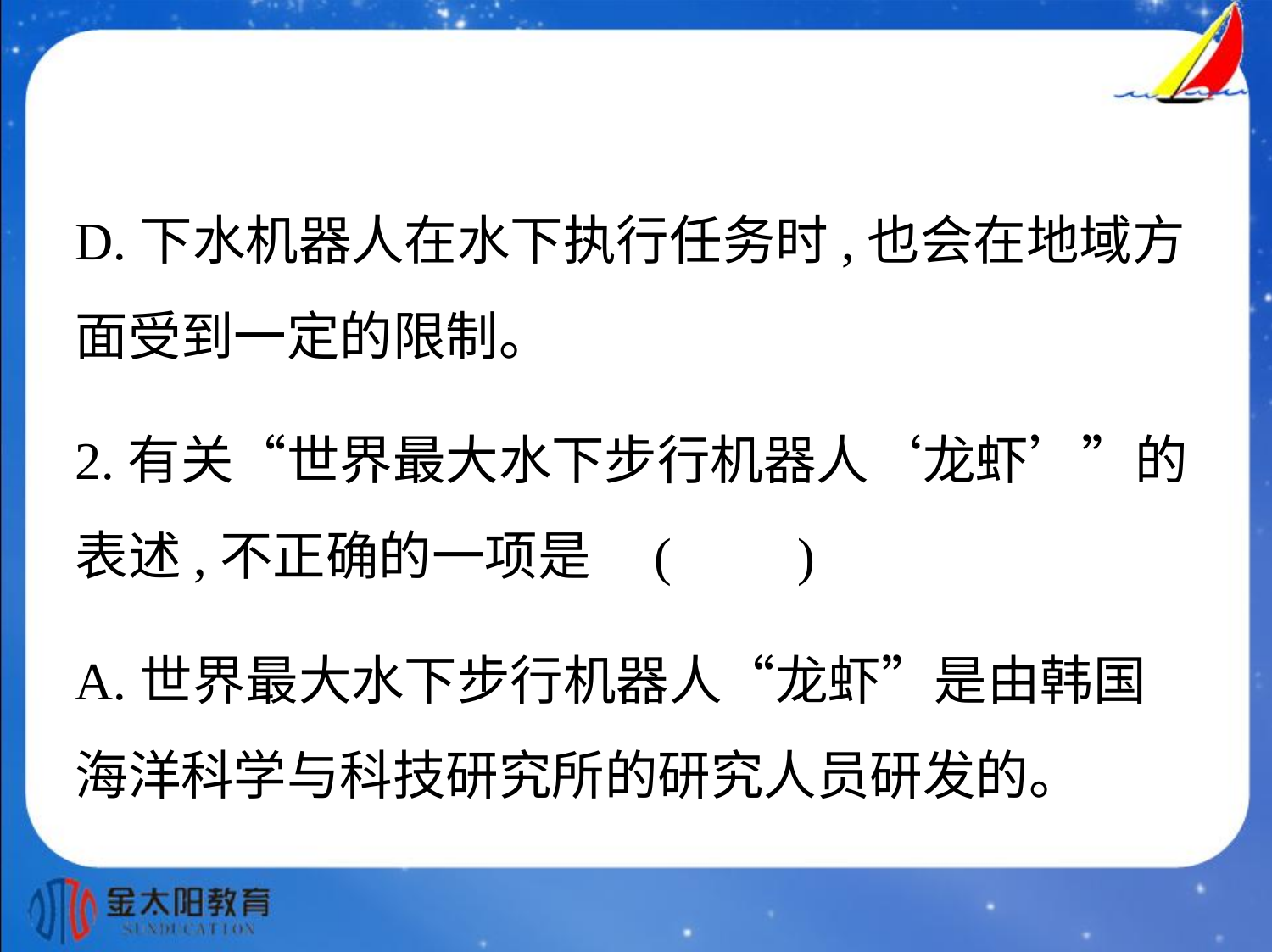

D.下水机器人在水下执行任务时,也会在地域方
面受到一定的限制。
2.有关“世界最大水下步行机器人‘龙虾’”的
表述,不正确的一项是 (　    )
A.世界最大水下步行机器人“龙虾”是由韩国
海洋科学与科技研究所的研究人员研发的。